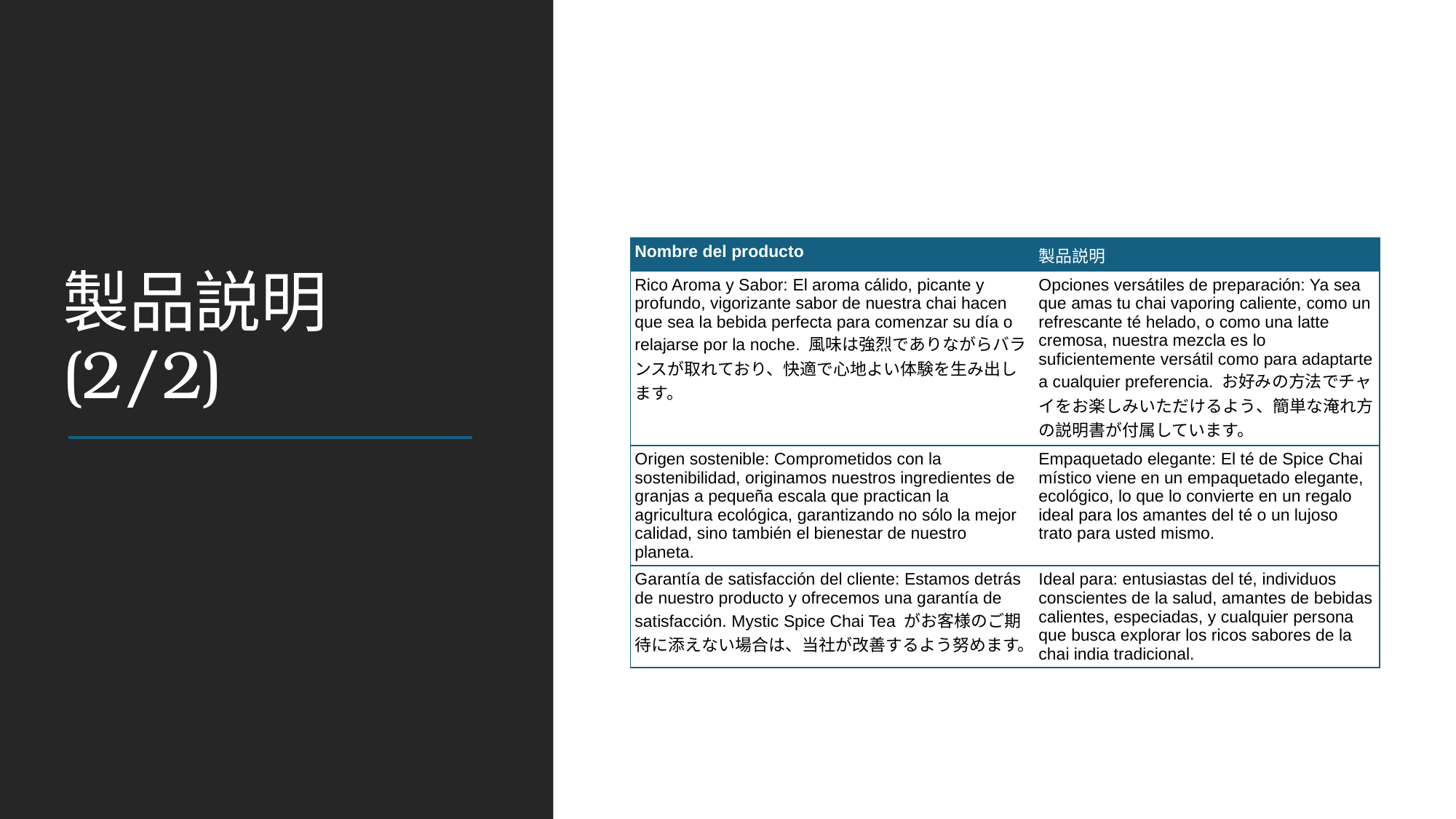

# 製品説明 (2/2)
| Nombre del producto | 製品説明 |
| --- | --- |
| Rico Aroma y Sabor: El aroma cálido, picante y profundo, vigorizante sabor de nuestra chai hacen que sea la bebida perfecta para comenzar su día o relajarse por la noche. 風味は強烈でありながらバランスが取れており、快適で心地よい体験を生み出します。 | Opciones versátiles de preparación: Ya sea que amas tu chai vaporing caliente, como un refrescante té helado, o como una latte cremosa, nuestra mezcla es lo suficientemente versátil como para adaptarte a cualquier preferencia. お好みの方法でチャイをお楽しみいただけるよう、簡単な淹れ方の説明書が付属しています。 |
| Origen sostenible: Comprometidos con la sostenibilidad, originamos nuestros ingredientes de granjas a pequeña escala que practican la agricultura ecológica, garantizando no sólo la mejor calidad, sino también el bienestar de nuestro planeta. | Empaquetado elegante: El té de Spice Chai místico viene en un empaquetado elegante, ecológico, lo que lo convierte en un regalo ideal para los amantes del té o un lujoso trato para usted mismo. |
| Garantía de satisfacción del cliente: Estamos detrás de nuestro producto y ofrecemos una garantía de satisfacción. Mystic Spice Chai Tea がお客様のご期待に添えない場合は、当社が改善するよう努めます。 | Ideal para: entusiastas del té, individuos conscientes de la salud, amantes de bebidas calientes, especiadas, y cualquier persona que busca explorar los ricos sabores de la chai india tradicional. |